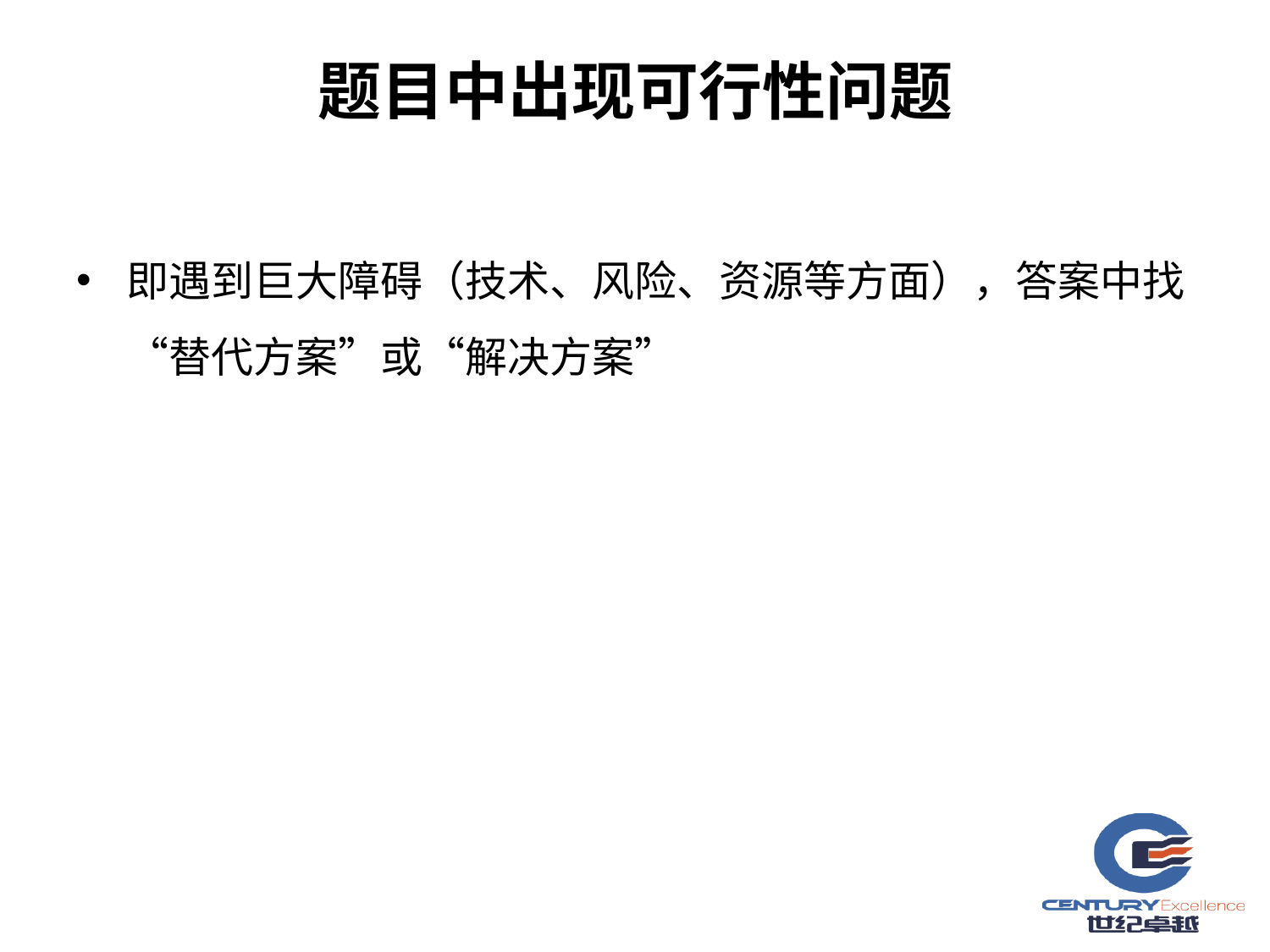

# 题目中出现可行性问题
即遇到巨大障碍（技术、风险、资源等方面），答案中找“替代方案”或“解决方案”